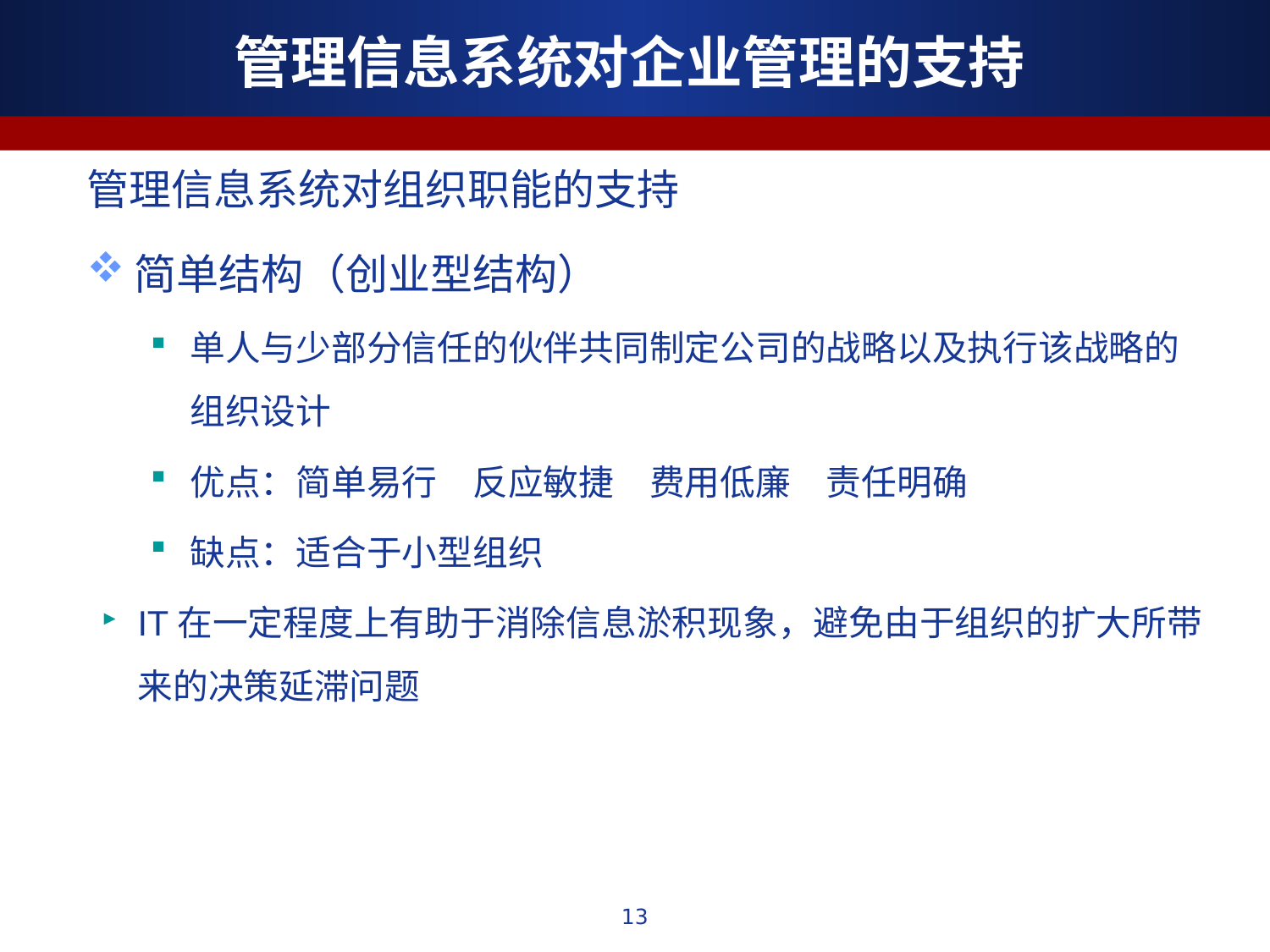

管理信息系统对企业管理的支持
管理信息系统对组织职能的支持
简单结构（创业型结构）
单人与少部分信任的伙伴共同制定公司的战略以及执行该战略的组织设计
优点：简单易行　反应敏捷　费用低廉　责任明确
缺点：适合于小型组织
IT在一定程度上有助于消除信息淤积现象，避免由于组织的扩大所带来的决策延滞问题

13